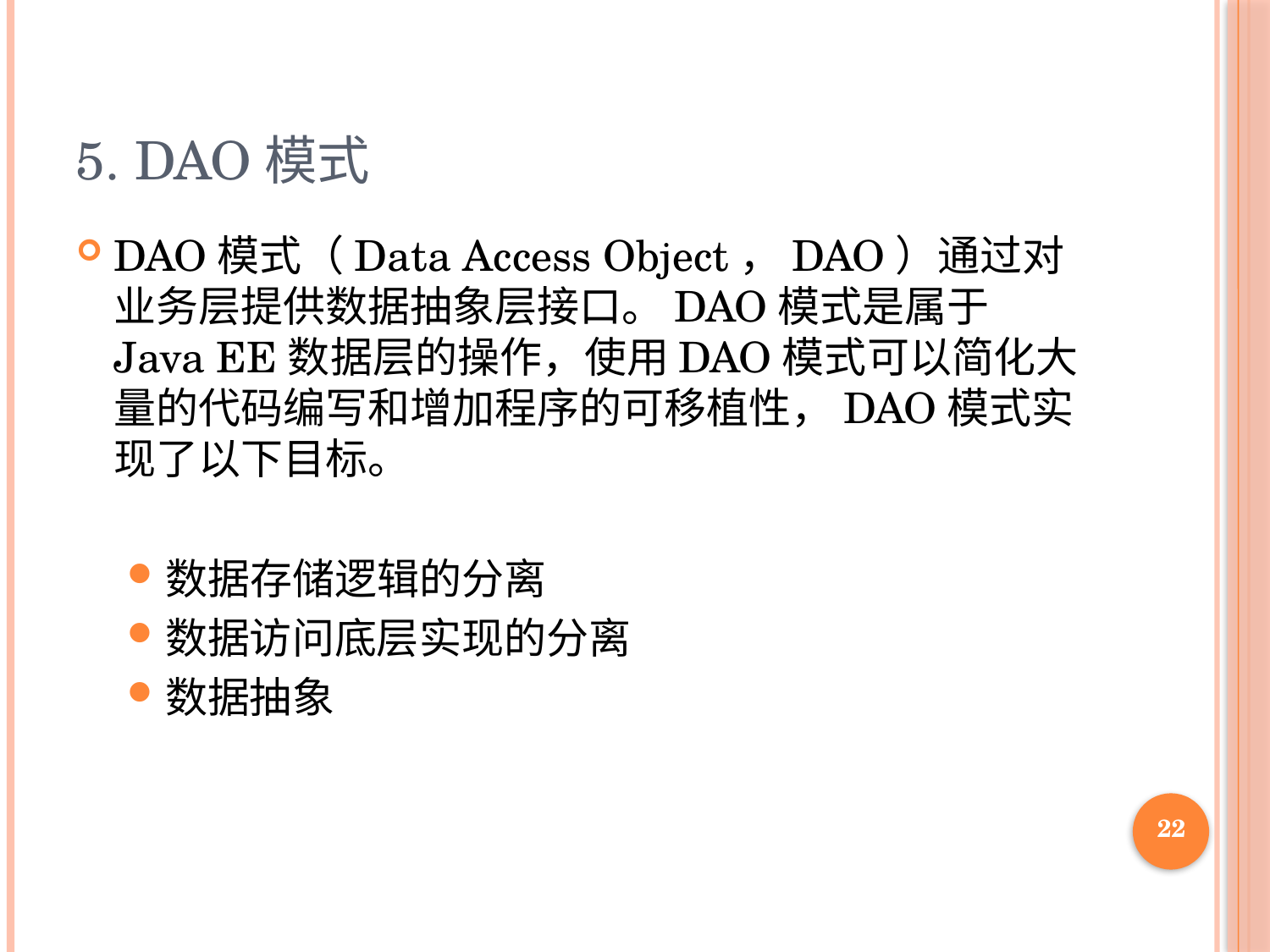

# 5. DAO模式
DAO模式（Data Access Object，DAO）通过对业务层提供数据抽象层接口。DAO模式是属于Java EE数据层的操作，使用DAO模式可以简化大量的代码编写和增加程序的可移植性，DAO模式实现了以下目标。

数据存储逻辑的分离
数据访问底层实现的分离
数据抽象

22